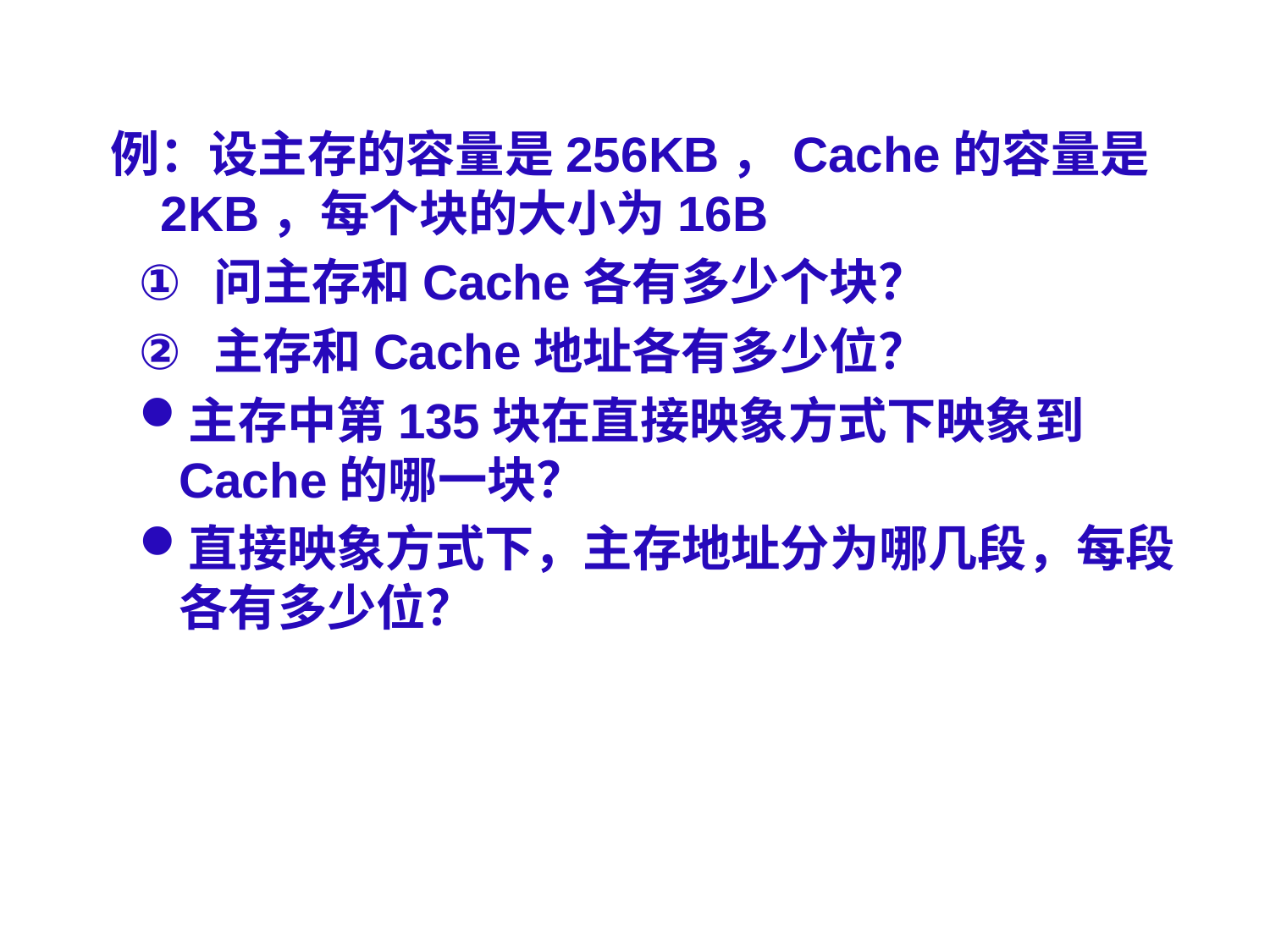

例：设主存的容量是256KB，Cache的容量是2KB，每个块的大小为16B
问主存和Cache各有多少个块？
主存和Cache地址各有多少位？
主存中第135块在直接映象方式下映象到Cache的哪一块？
直接映象方式下，主存地址分为哪几段，每段各有多少位？